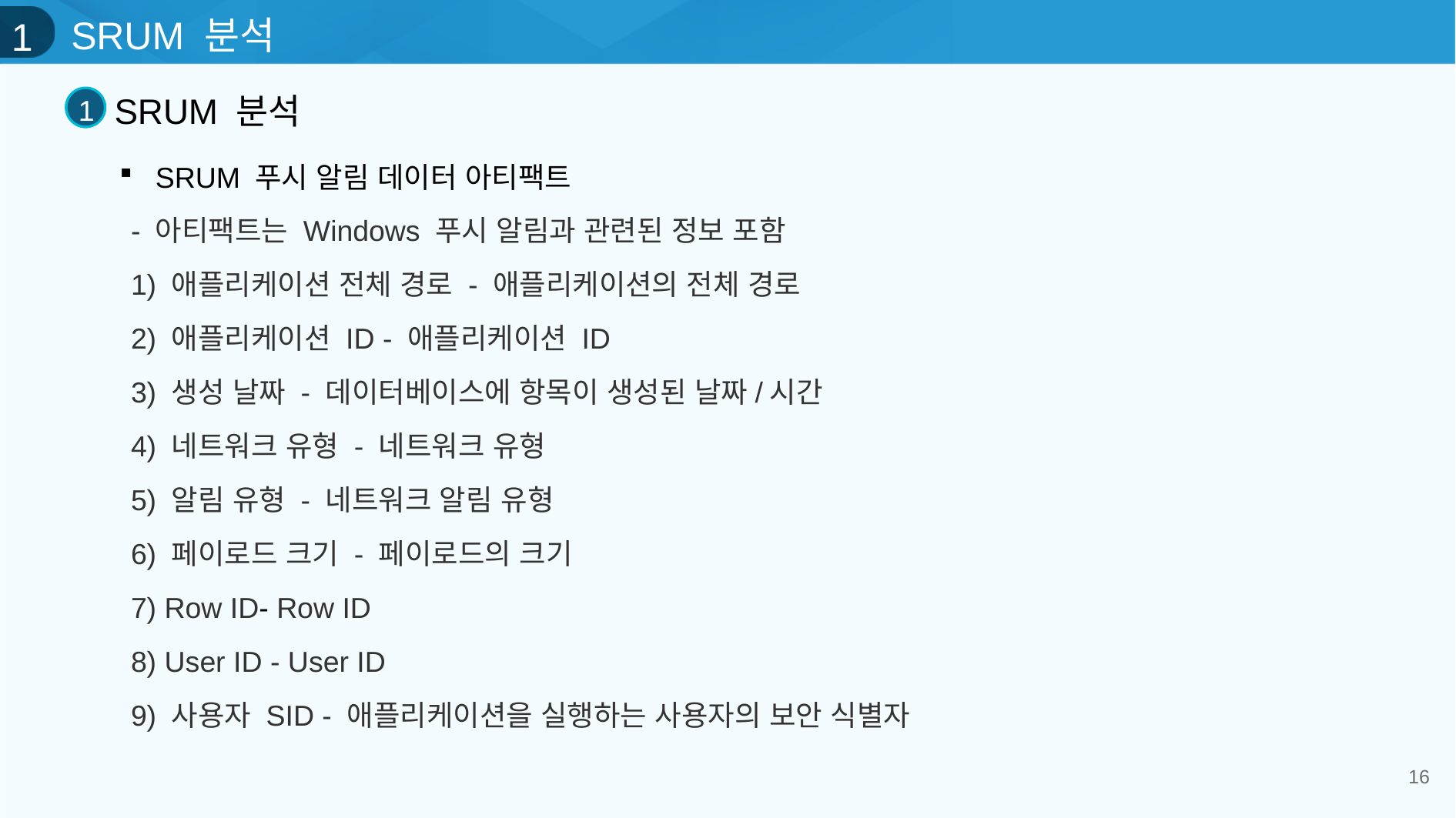

1
SRUM 분석
SRUM 분석
1

SRUM 푸시 알림 데이터 아티팩트
- 아티팩트는 Windows 푸시 알림과 관련된 정보 포함
1) 애플리케이션 전체 경로 - 애플리케이션의 전체 경로
2) 애플리케이션 ID - 애플리케이션 ID
3) 생성 날짜 - 데이터베이스에 항목이 생성된 날짜/시간
4) 네트워크 유형 - 네트워크 유형
5) 알림 유형 - 네트워크 알림 유형
6) 페이로드 크기 - 페이로드의 크기
7) Row ID- Row ID
8) User ID - User ID
9) 사용자 SID - 애플리케이션을 실행하는 사용자의 보안 식별자
16
# 1) 바이러스